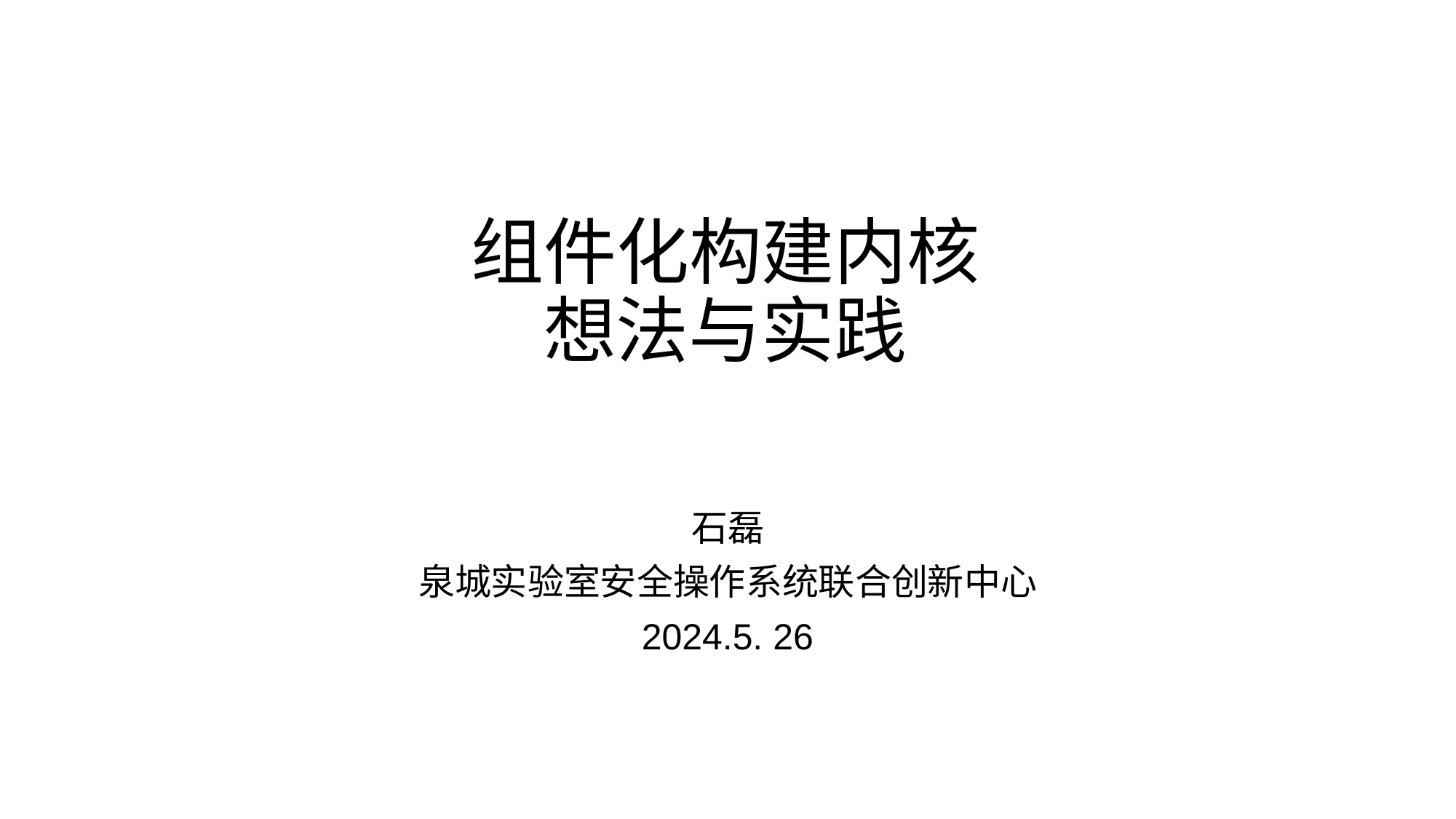

# 组件化构建内核 想法与实践
石磊
泉城实验室安全操作系统联合创新中心
2024.5. 26